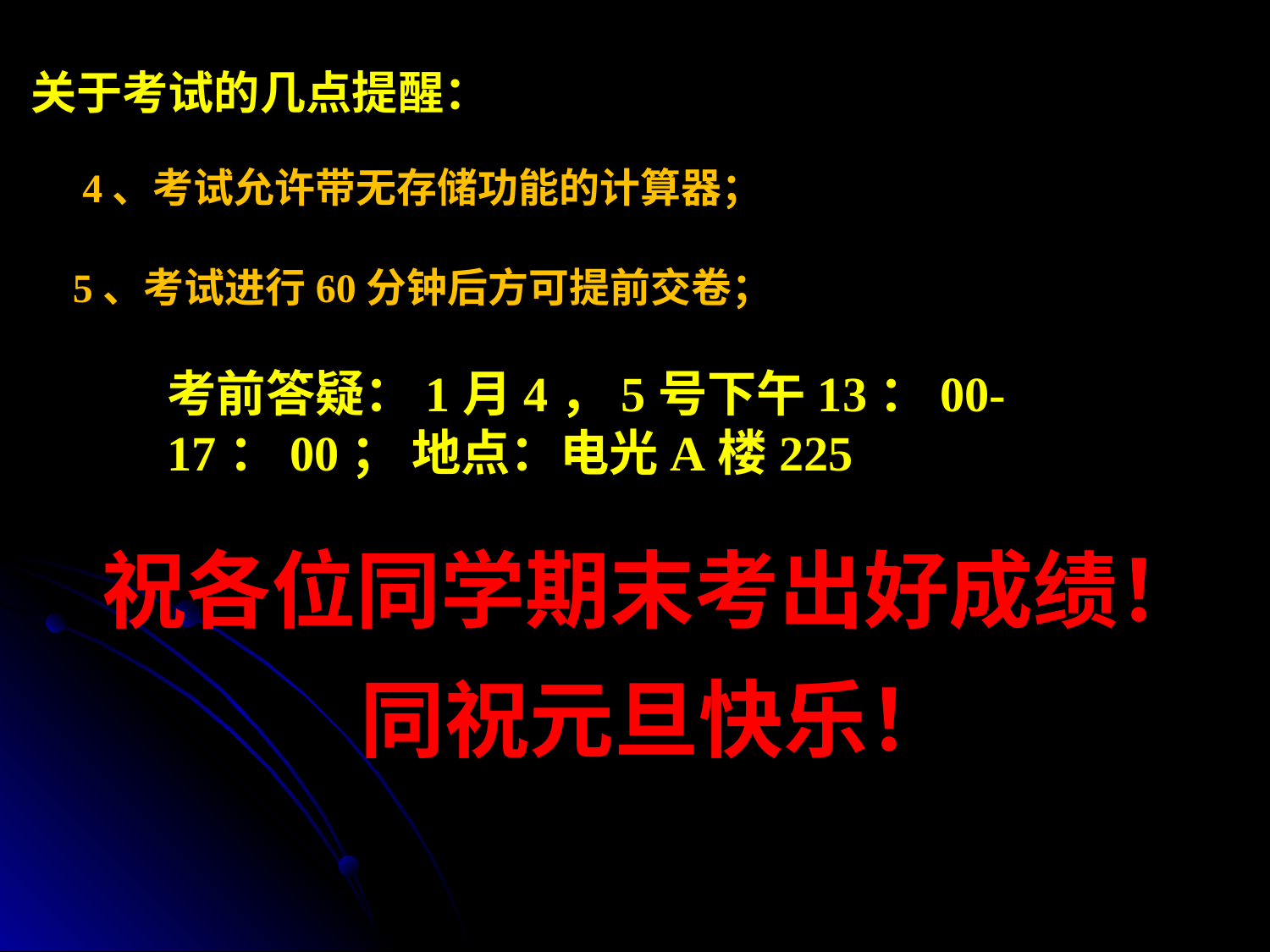

关于考试的几点提醒：
4、考试允许带无存储功能的计算器；
5、考试进行60分钟后方可提前交卷；
考前答疑：1月4，5号下午13：00-17：00； 地点：电光A楼225
祝各位同学期末考出好成绩！
同祝元旦快乐！